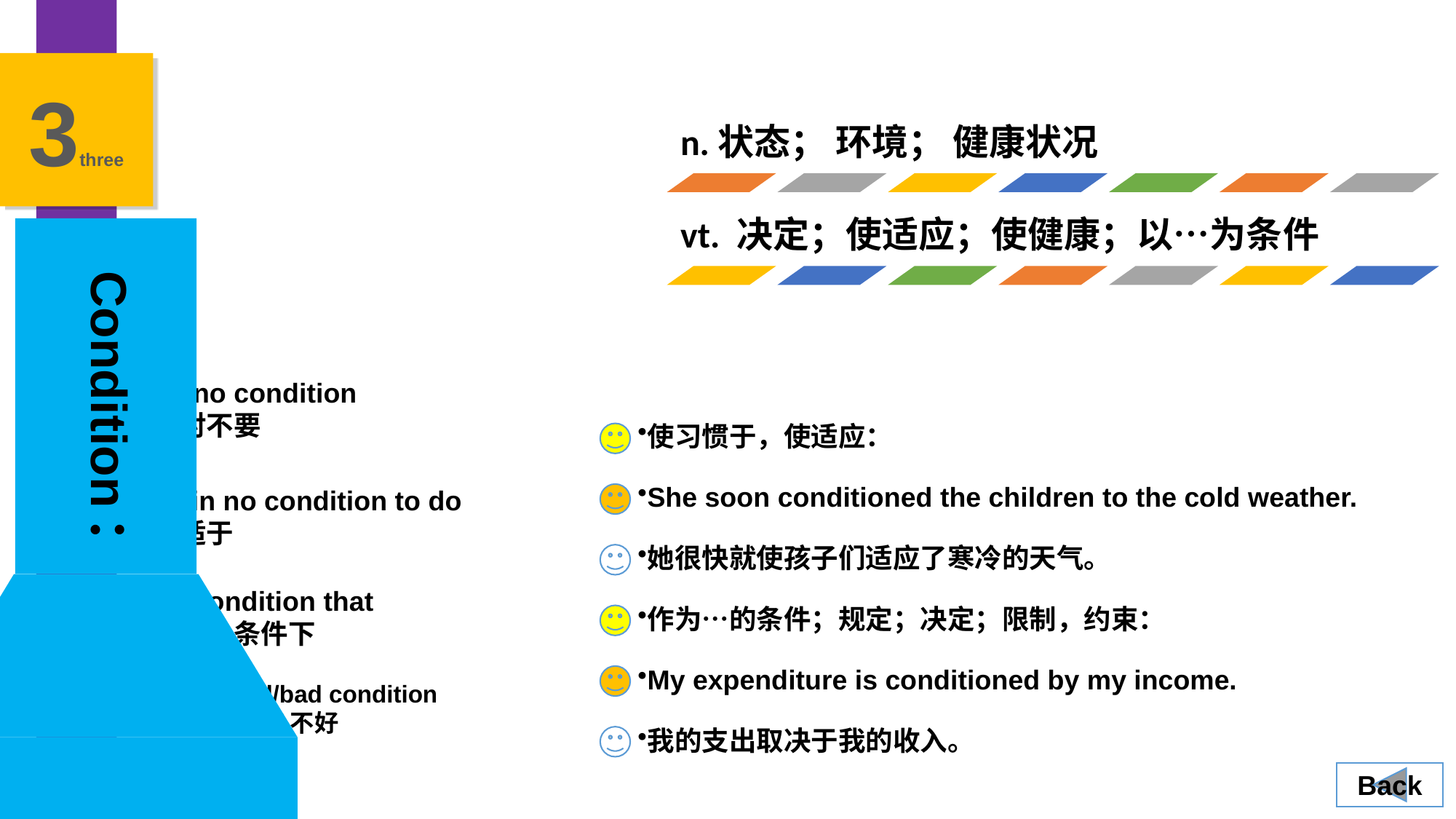

Condition：
3three
n.状态； 环境； 健康状况
vt. 决定；使适应；使健康；以…为条件
单词/words

on no condition
绝对不要
使习惯于，使适应：

She soon conditioned the children to the cold weather.
be in no condition to do
不适于

她很快就使孩子们适应了寒冷的天气。

on condition that
在……条件下
作为…的条件；规定；决定；限制，约束：

My expenditure is conditioned by my income.

be in good/bad condition
身体状况好/不好
我的支出取决于我的收入。

Back